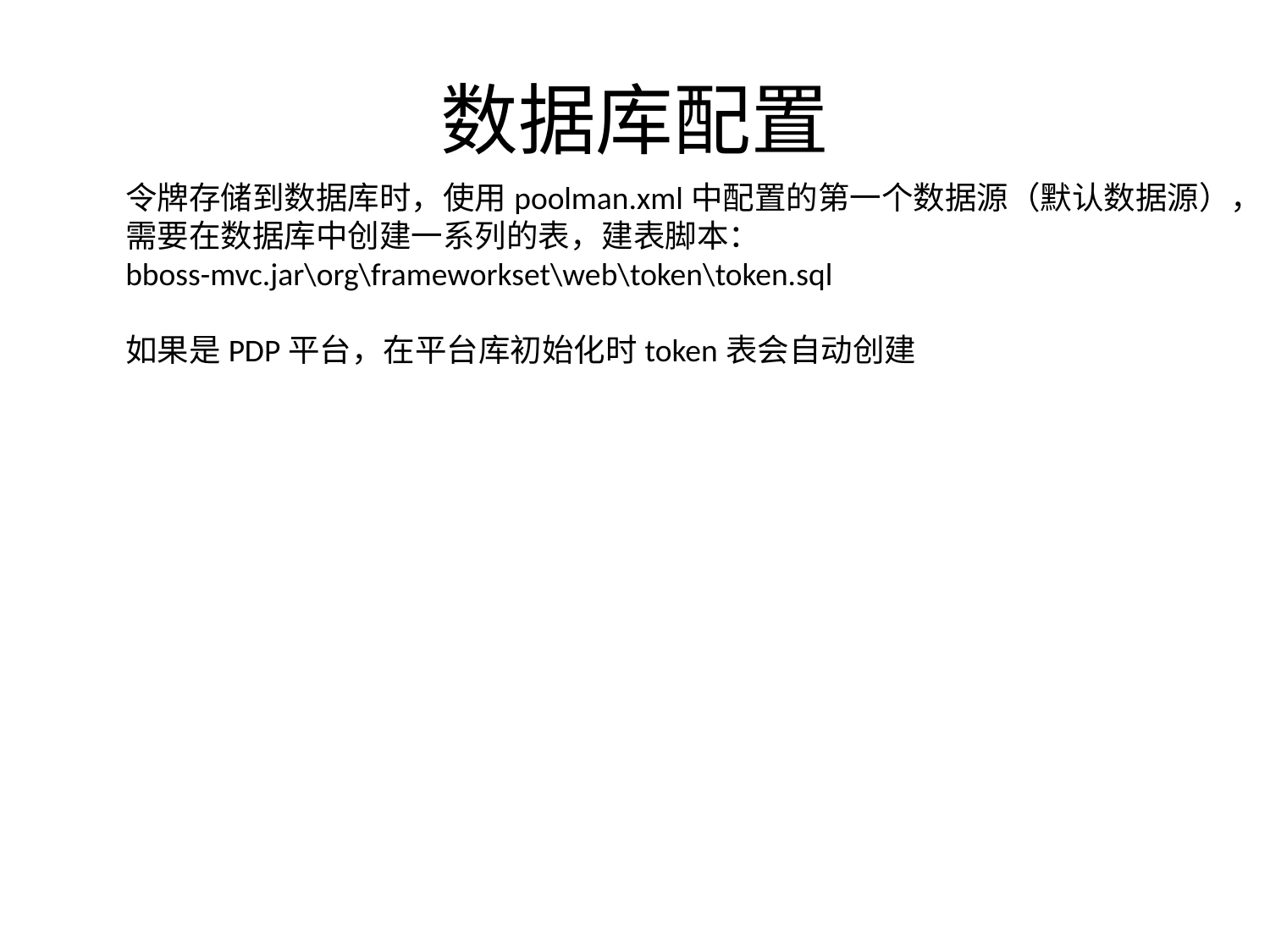

# 数据库配置
令牌存储到数据库时，使用poolman.xml中配置的第一个数据源（默认数据源），
需要在数据库中创建一系列的表，建表脚本：
bboss-mvc.jar\org\frameworkset\web\token\token.sql

如果是PDP平台，在平台库初始化时token表会自动创建